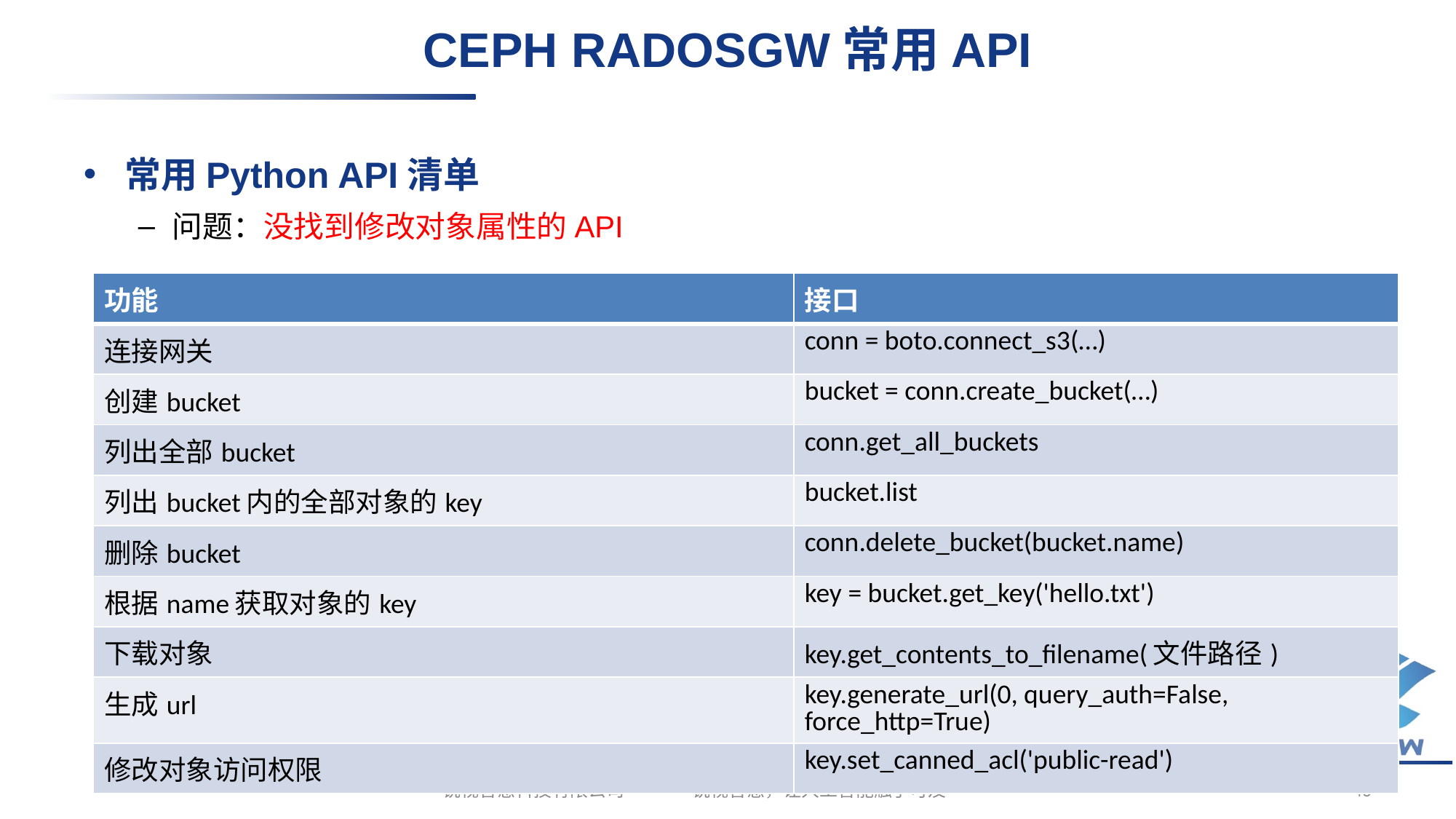

# CEPH RADOSGW常用API
常用Python API清单
问题：没找到修改对象属性的API
| 功能 | 接口 |
| --- | --- |
| 连接网关 | conn = boto.connect\_s3(…) |
| 创建bucket | bucket = conn.create\_bucket(…) |
| 列出全部bucket | conn.get\_all\_buckets |
| 列出bucket内的全部对象的key | bucket.list |
| 删除bucket | conn.delete\_bucket(bucket.name) |
| 根据name获取对象的key | key = bucket.get\_key('hello.txt') |
| 下载对象 | key.get\_contents\_to\_filename(文件路径) |
| 生成url | key.generate\_url(0, query\_auth=False, force\_http=True) |
| 修改对象访问权限 | key.set\_canned\_acl('public-read') |
锐视智慧科技有限公司            锐视智慧，让人工智能触手可及
46